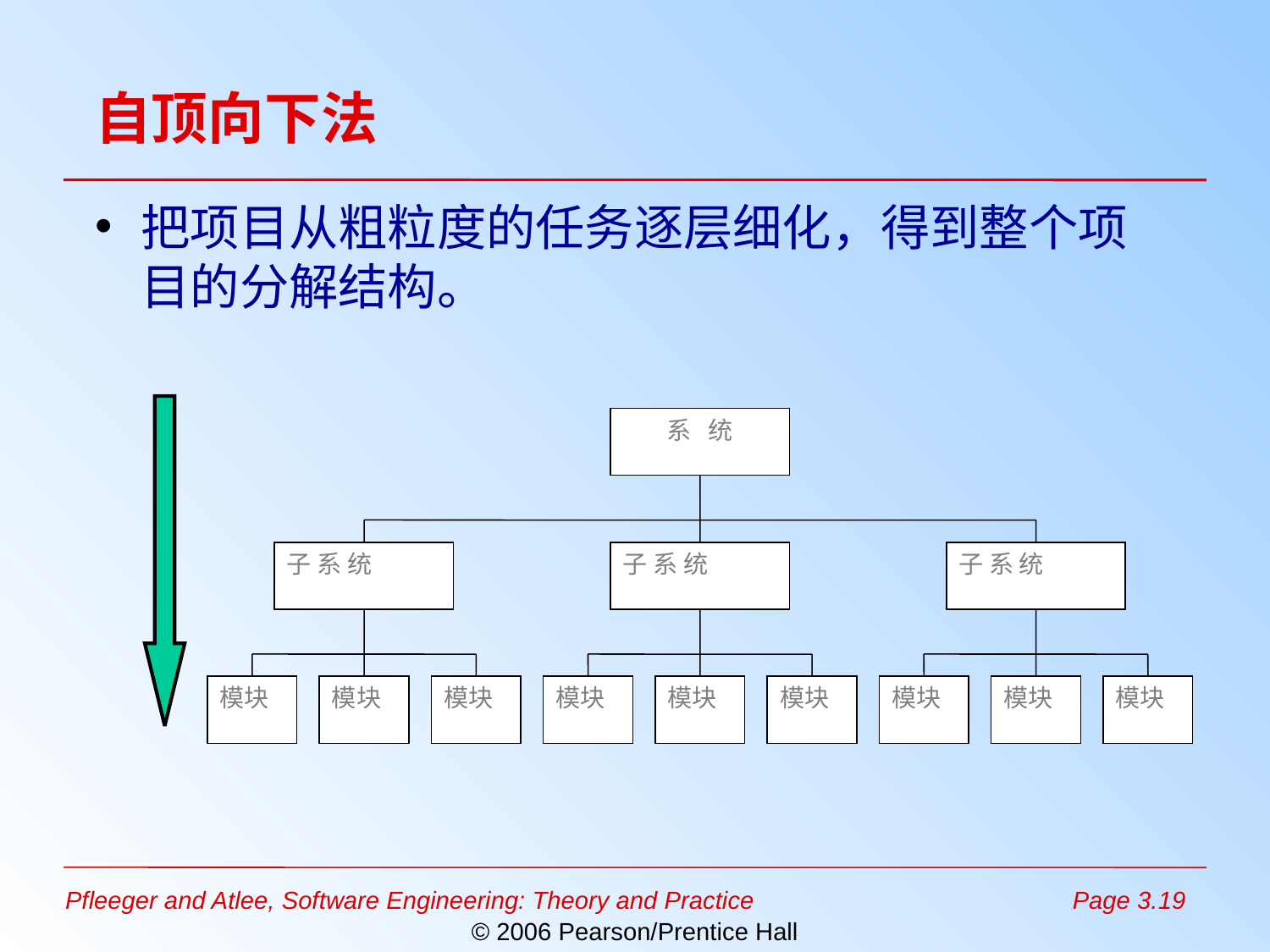

# 自顶向下法
把项目从粗粒度的任务逐层细化，得到整个项目的分解结构。

系   统

子 系 统
子 系 统
子 系 统

模块
模块
模块

模块

模块

模块

模块

模块

模块